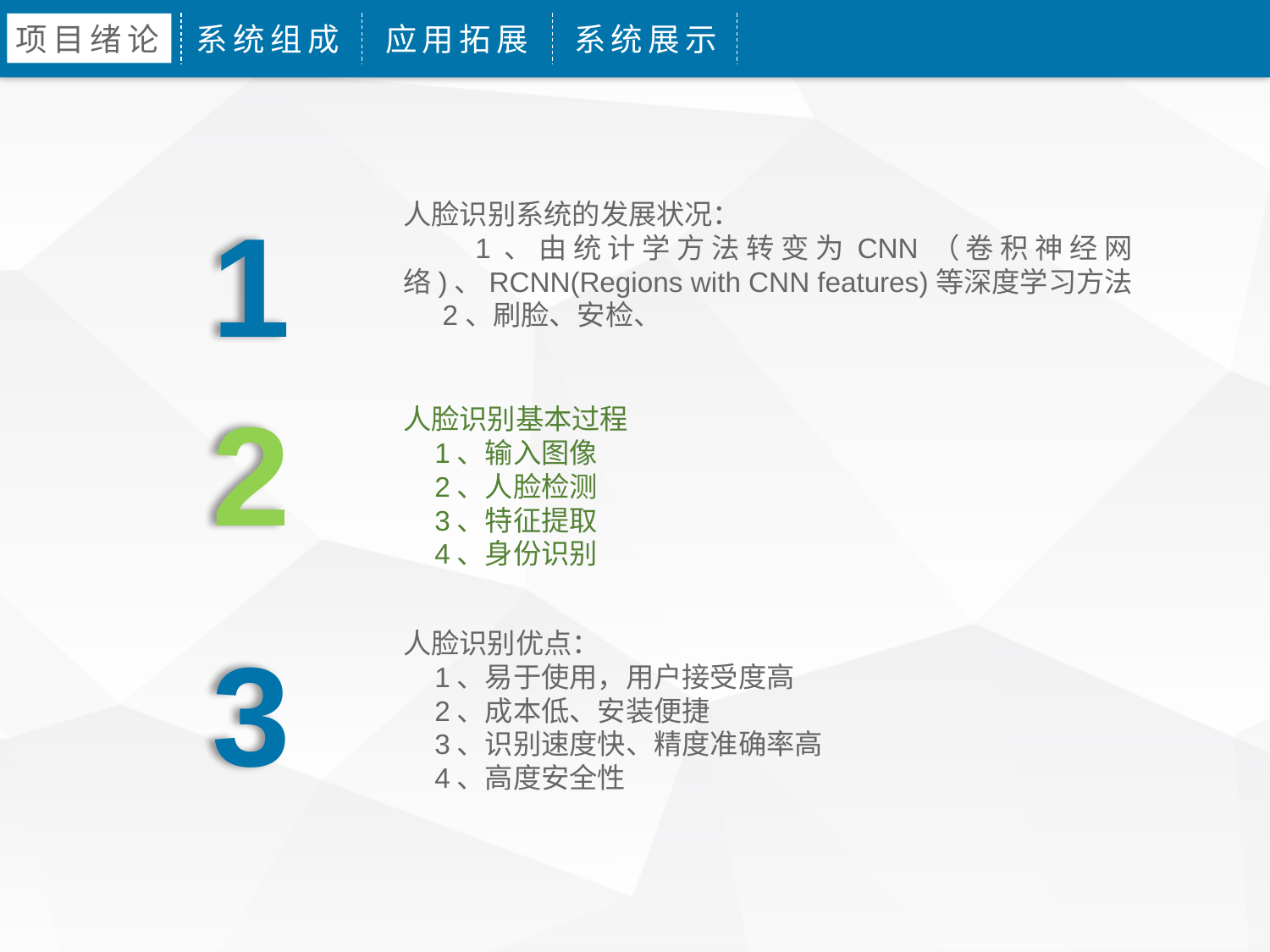

项目绪论
系统组成
应用拓展
系统展示

1
人脸识别系统的发展状况：
     1、由统计学方法转变为CNN（卷积神经网络)、RCNN(Regions with CNN features)等深度学习方法
     2、刷脸、安检、
2
人脸识别基本过程
    1、输入图像
    2、人脸检测
    3、特征提取
    4、身份识别
人脸识别优点：
    1、易于使用，用户接受度高
    2、成本低、安装便捷
    3、识别速度快、精度准确率高
    4、高度安全性
3